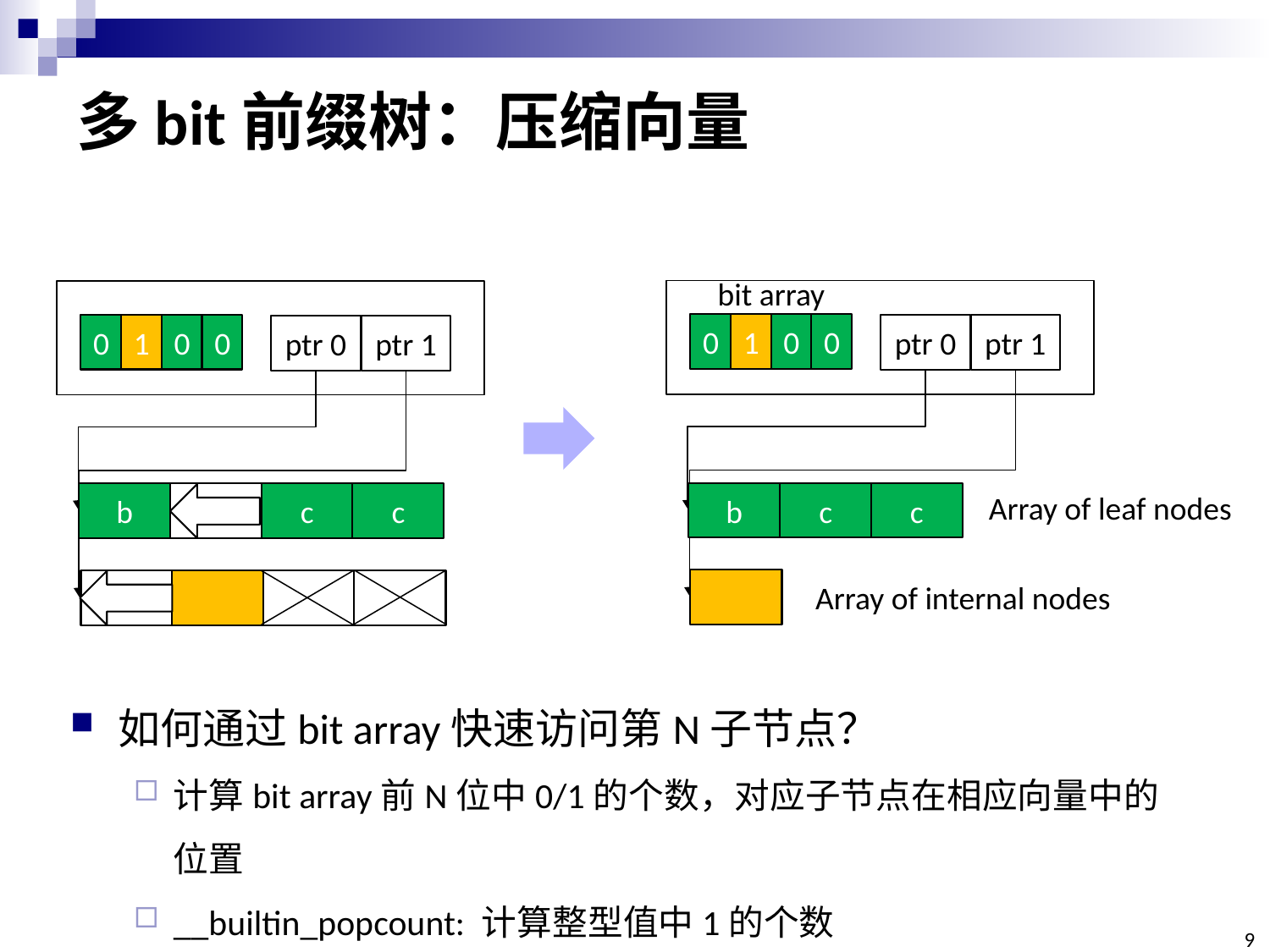

# 多bit前缀树：压缩向量
bit array

0
1
0
0
ptr 1
ptr 0
Array of leaf nodes
c
c
b

Array of internal nodes

0
1
0
0
ptr 1
ptr 0
c

c
b

如何通过bit array快速访问第N子节点？
计算bit array前N位中0/1的个数，对应子节点在相应向量中的位置
__builtin_popcount: 计算整型值中1的个数
9